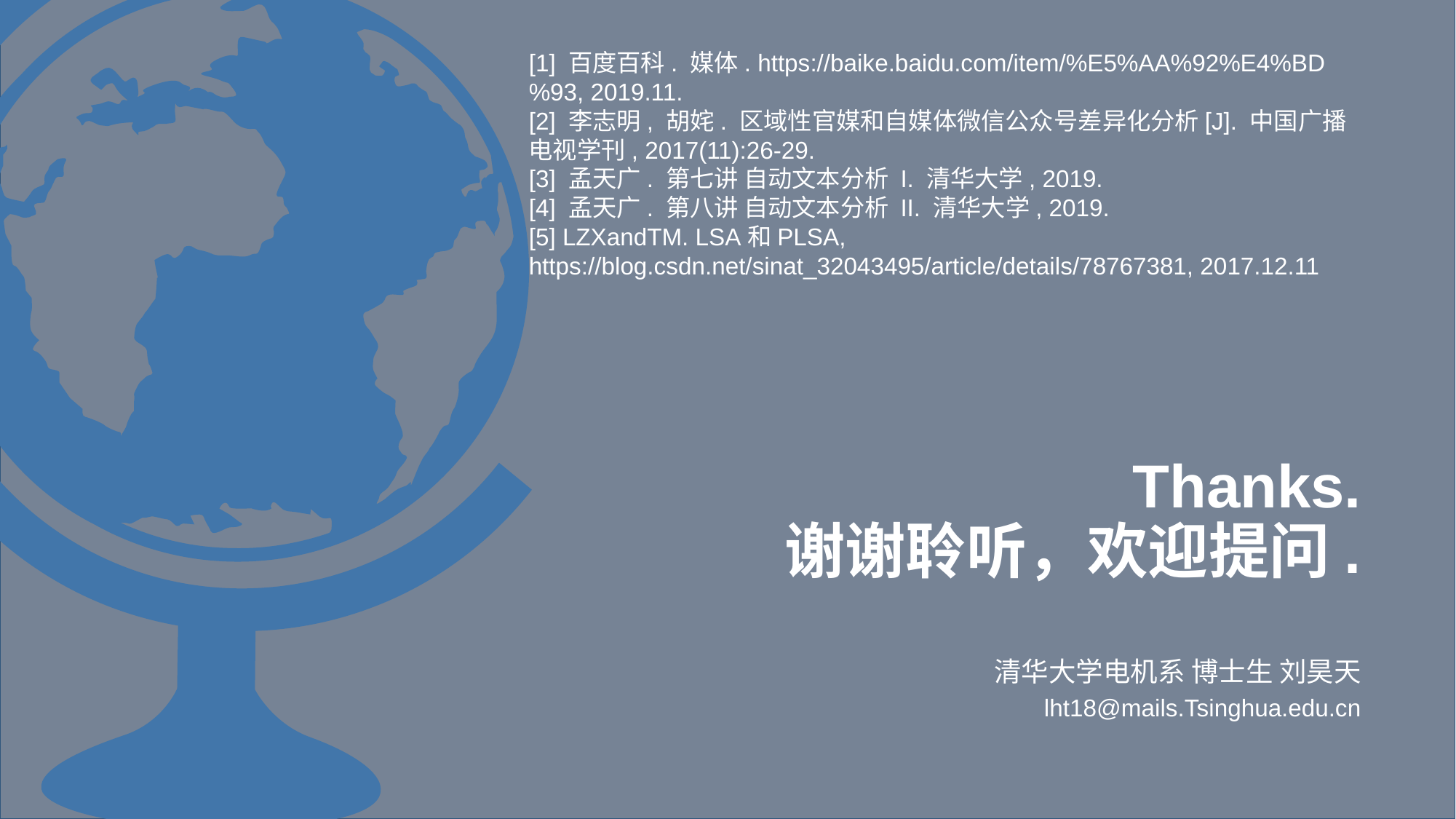

[1] 百度百科. 媒体. https://baike.baidu.com/item/%E5%AA%92%E4%BD%93, 2019.11.
[2] 李志明, 胡姹. 区域性官媒和自媒体微信公众号差异化分析[J]. 中国广播电视学刊, 2017(11):26-29.
[3] 孟天广. 第七讲 自动文本分析 I. 清华大学, 2019.
[4] 孟天广. 第八讲 自动文本分析 II. 清华大学, 2019.
[5] LZXandTM. LSA和PLSA,  https://blog.csdn.net/sinat_32043495/article/details/78767381, 2017.12.11
# Thanks. 谢谢聆听，欢迎提问.
清华大学电机系 博士生 刘昊天
lht18@mails.Tsinghua.edu.cn